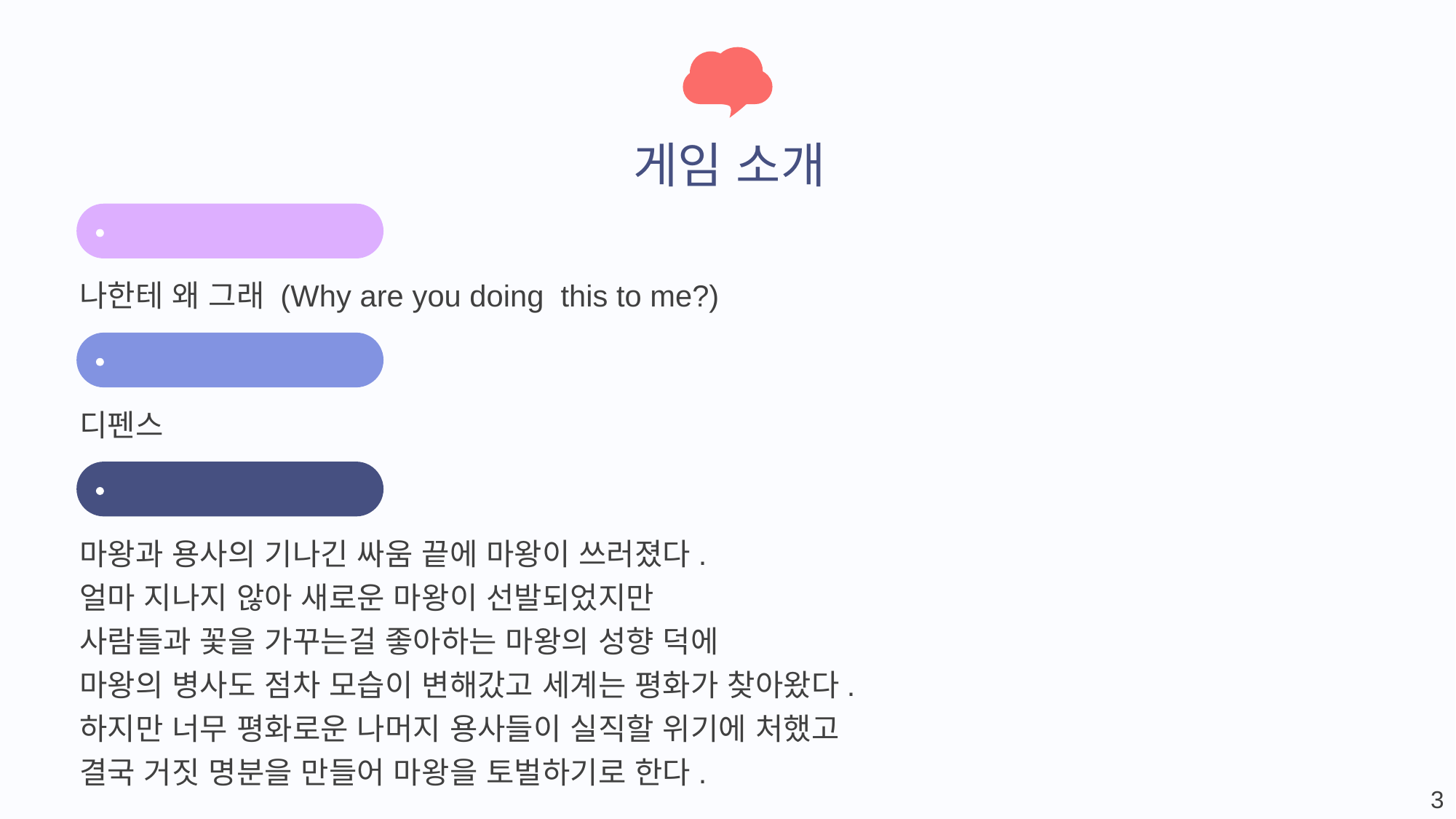

소개.
게임 소개

게임 제목

나한테 왜 그래 (Why are you doing  this to me?)

장르

디펜스

스토리

마왕과 용사의 기나긴 싸움 끝에 마왕이 쓰러졌다.
얼마 지나지 않아 새로운 마왕이 선발되었지만
사람들과 꽃을 가꾸는걸 좋아하는 마왕의 성향 덕에
마왕의 병사도 점차 모습이 변해갔고 세계는 평화가 찾아왔다.
하지만 너무 평화로운 나머지 용사들이 실직할 위기에 처했고
결국 거짓 명분을 만들어 마왕을 토벌하기로 한다.
3